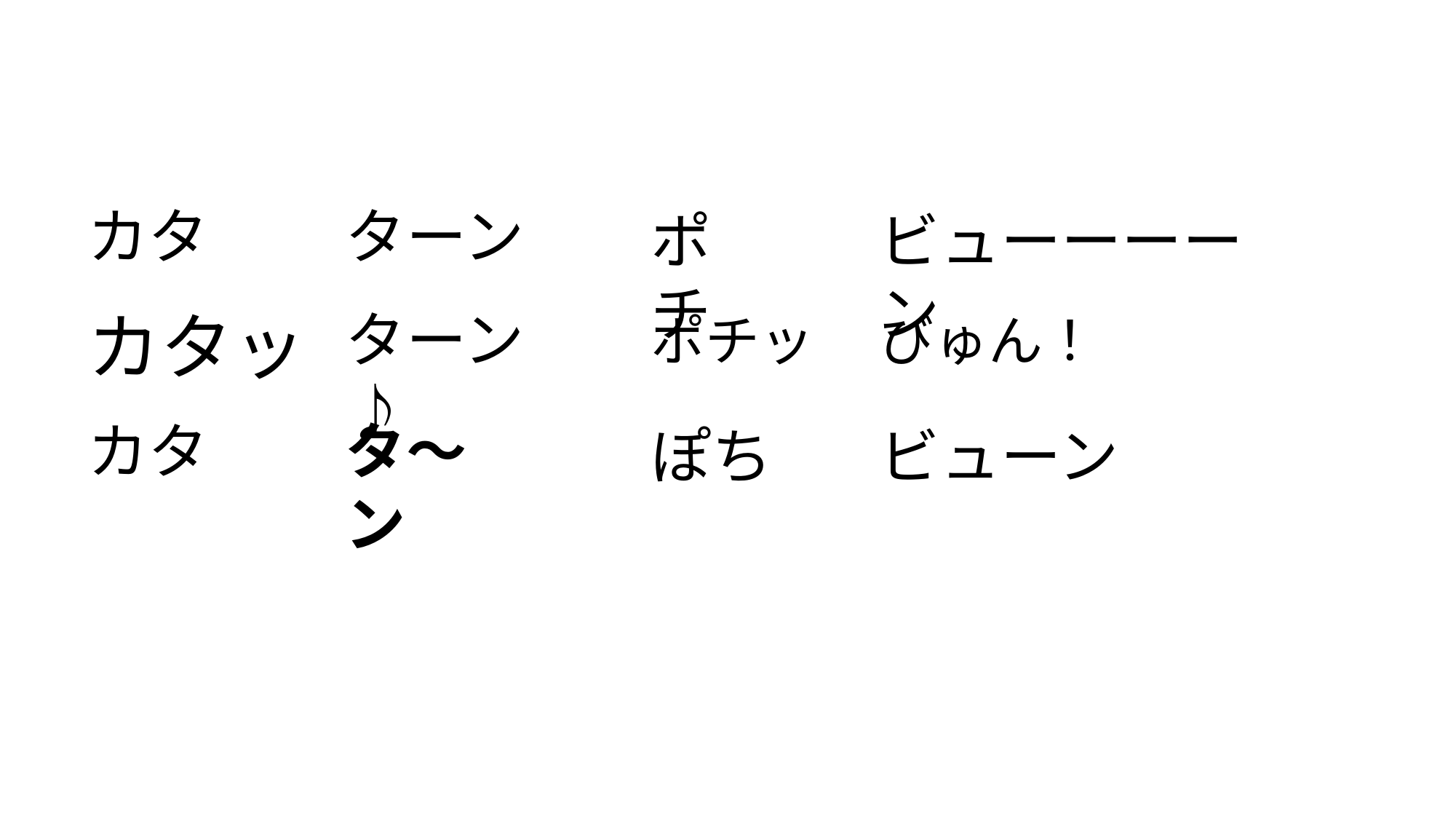

カタ
ターン
ポチ
ビューーーーン
カタッ
ターン♪
ポチッ
びゅん！
カタ
タ～ン
ぽち
ビューン